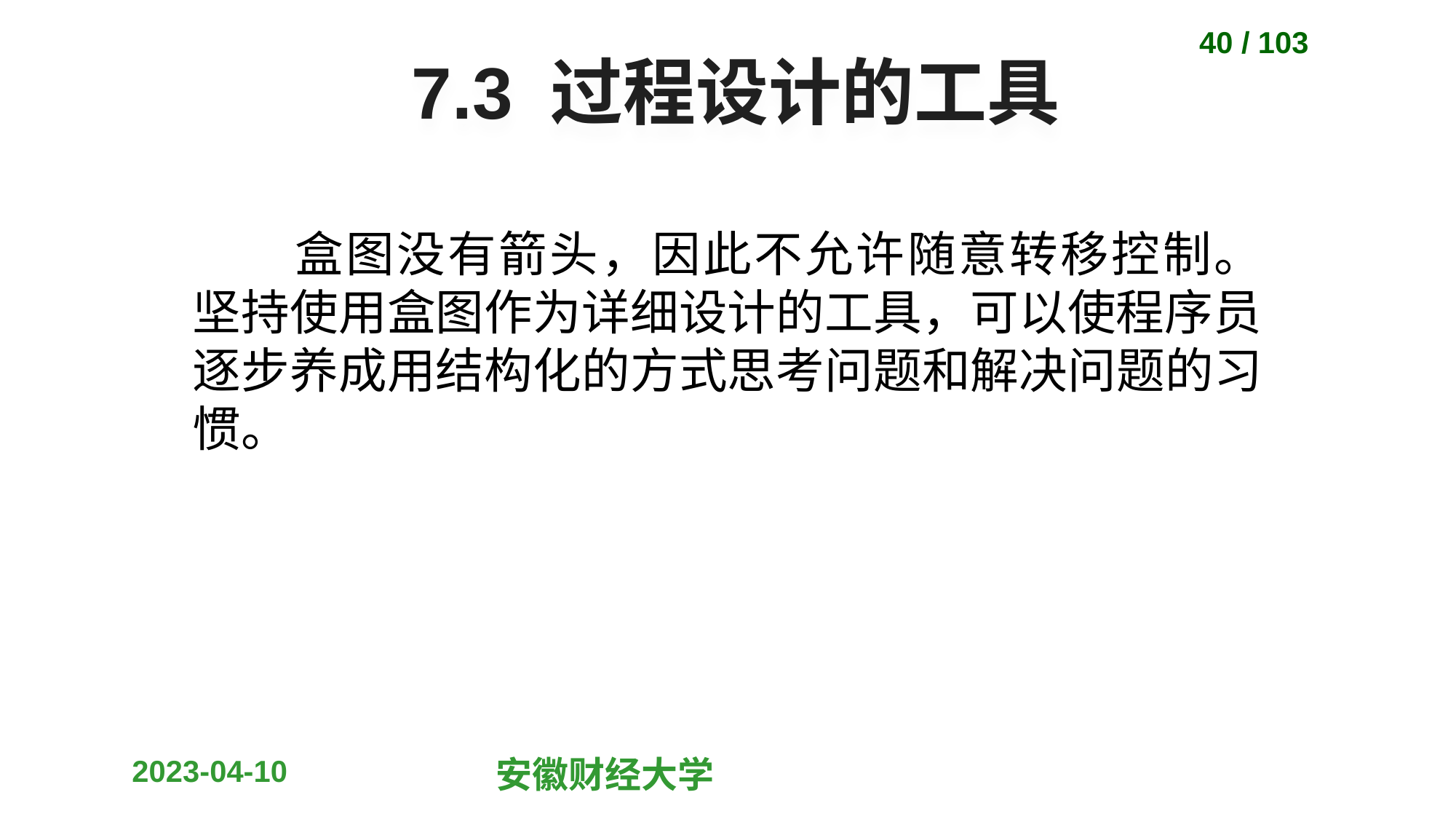

40 / 103
# 7.3 过程设计的工具
盒图没有箭头，因此不允许随意转移控制。坚持使用盒图作为详细设计的工具，可以使程序员逐步养成用结构化的方式思考问题和解决问题的习惯。
2023-04-10
安徽财经大学